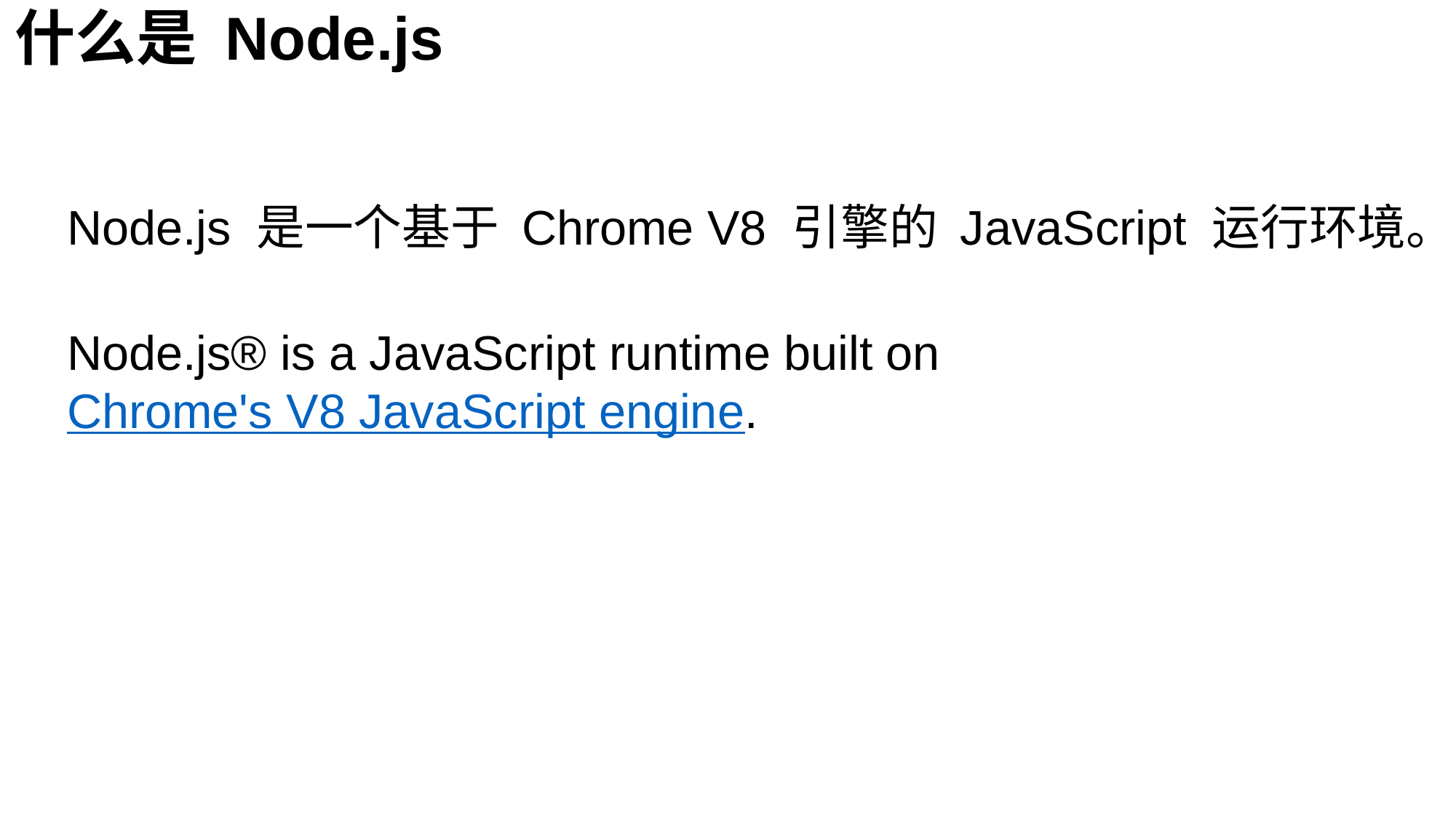

# 什么是 Node.js
Node.js 是一个基于 Chrome V8 引擎的 JavaScript 运行环境。
Node.js® is a JavaScript runtime built on Chrome's V8 JavaScript engine.